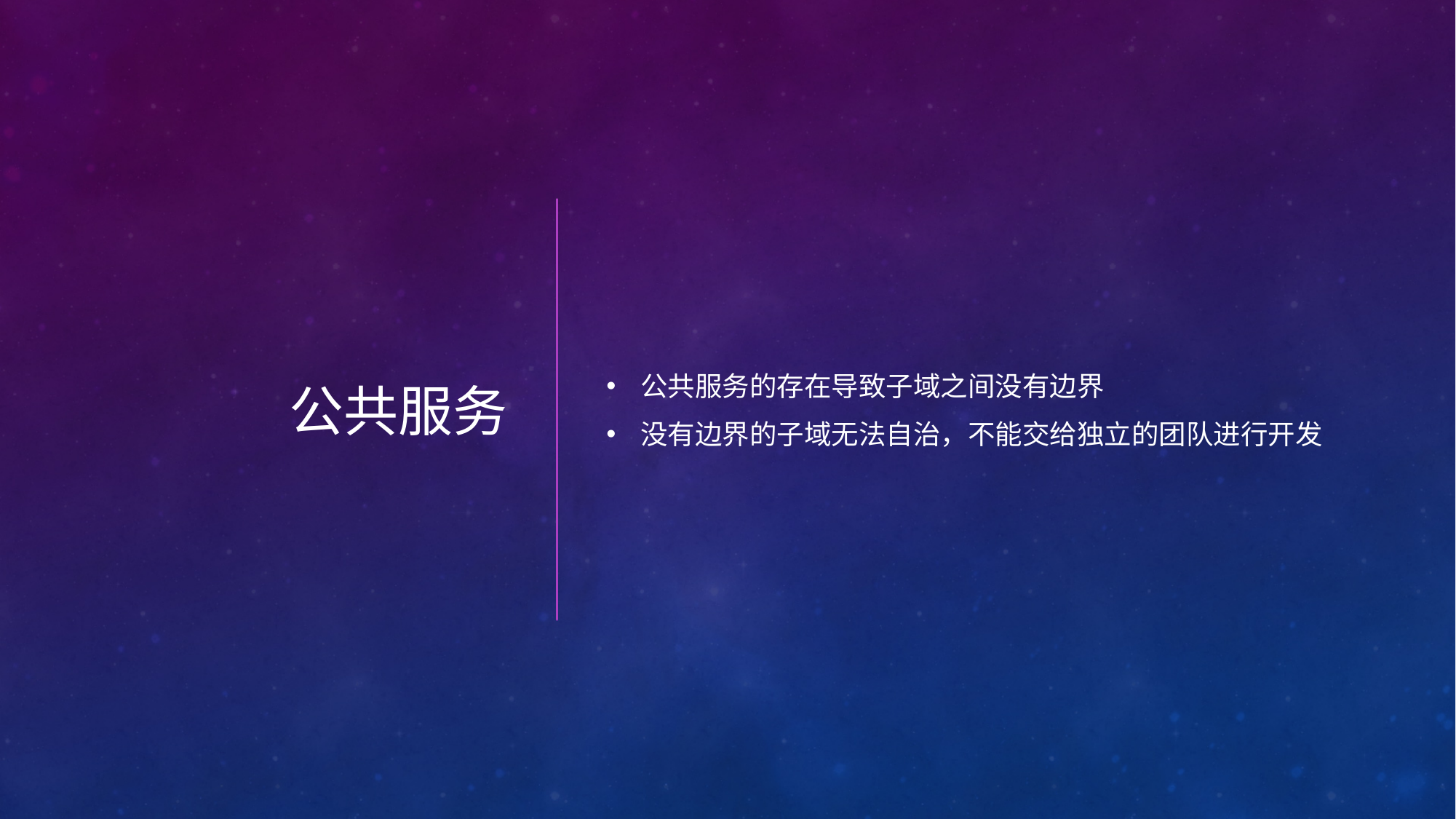

# 公共服务
公共服务的存在导致子域之间没有边界
没有边界的子域无法自治，不能交给独立的团队进行开发